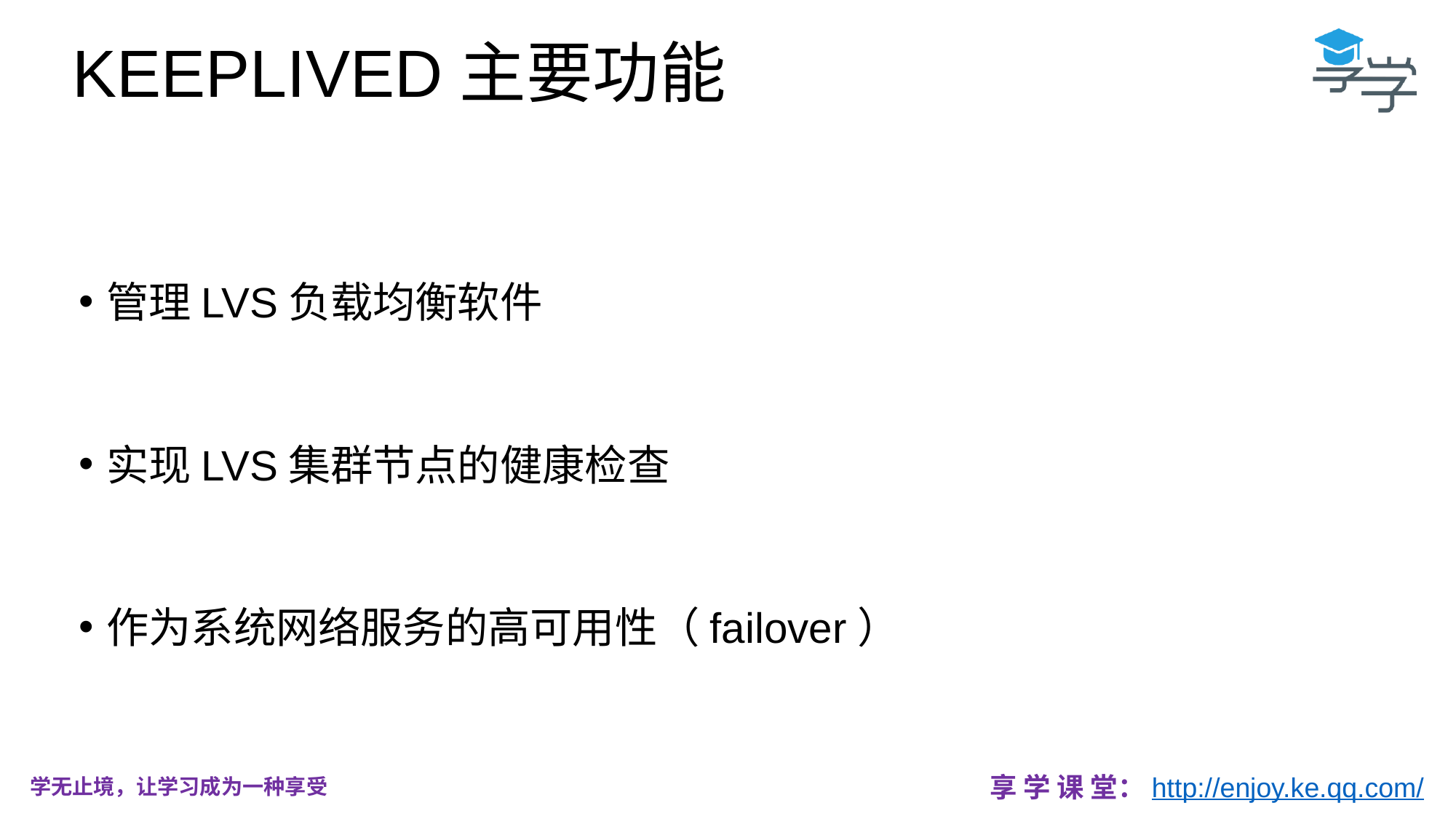

KEEPLIVED主要功能
管理LVS负载均衡软件

实现LVS集群节点的健康检查

作为系统网络服务的高可用性（failover）